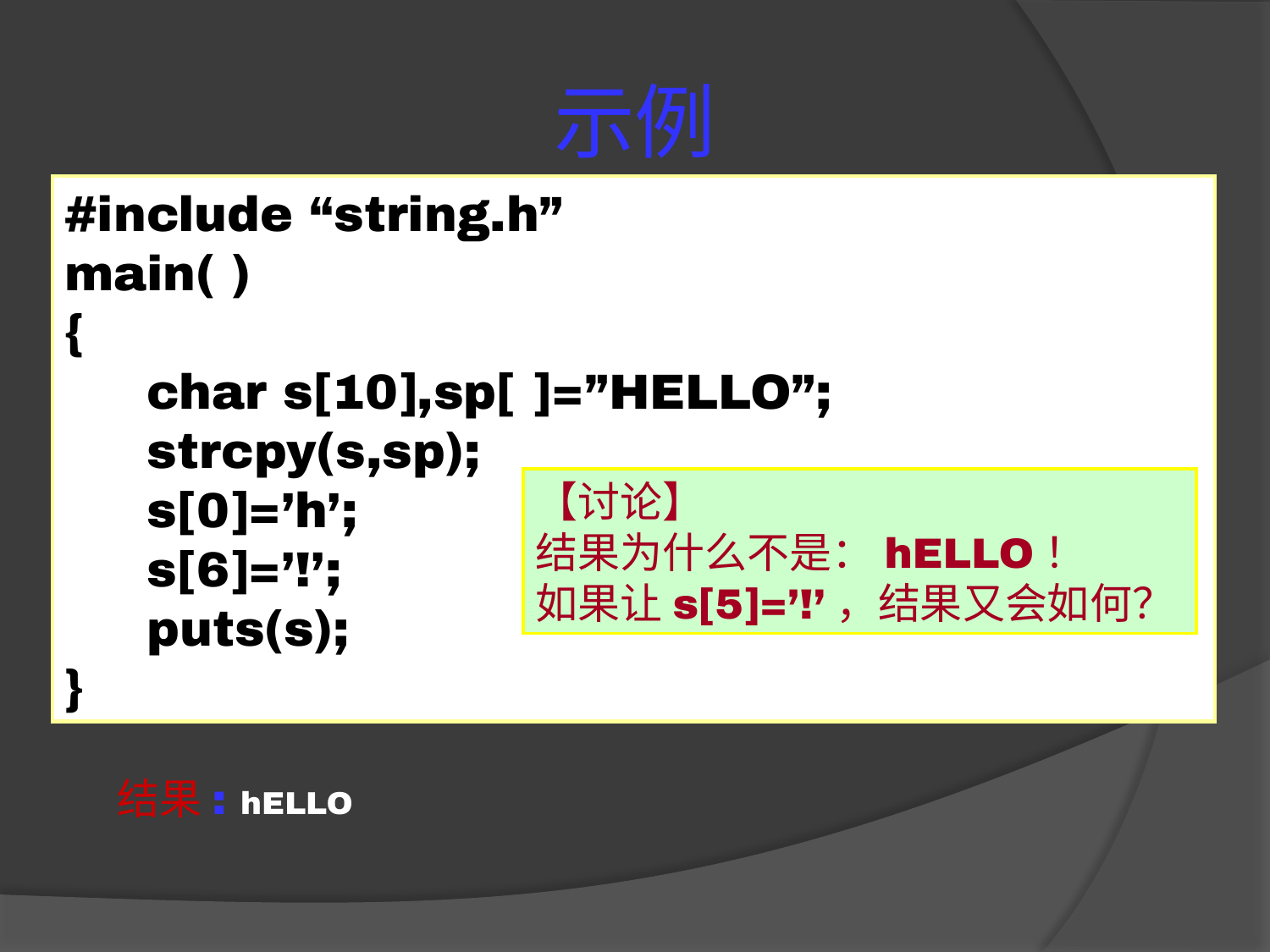

# 示例
#include “string.h”
main( )
{
     char s[10],sp[ ]=”HELLO”;
     strcpy(s,sp);
     s[0]=’h’;
     s[6]=’!’;
     puts(s);
}
【讨论】
结果为什么不是：hELLO！
如果让s[5]=’!’，结果又会如何？
结果: hELLO